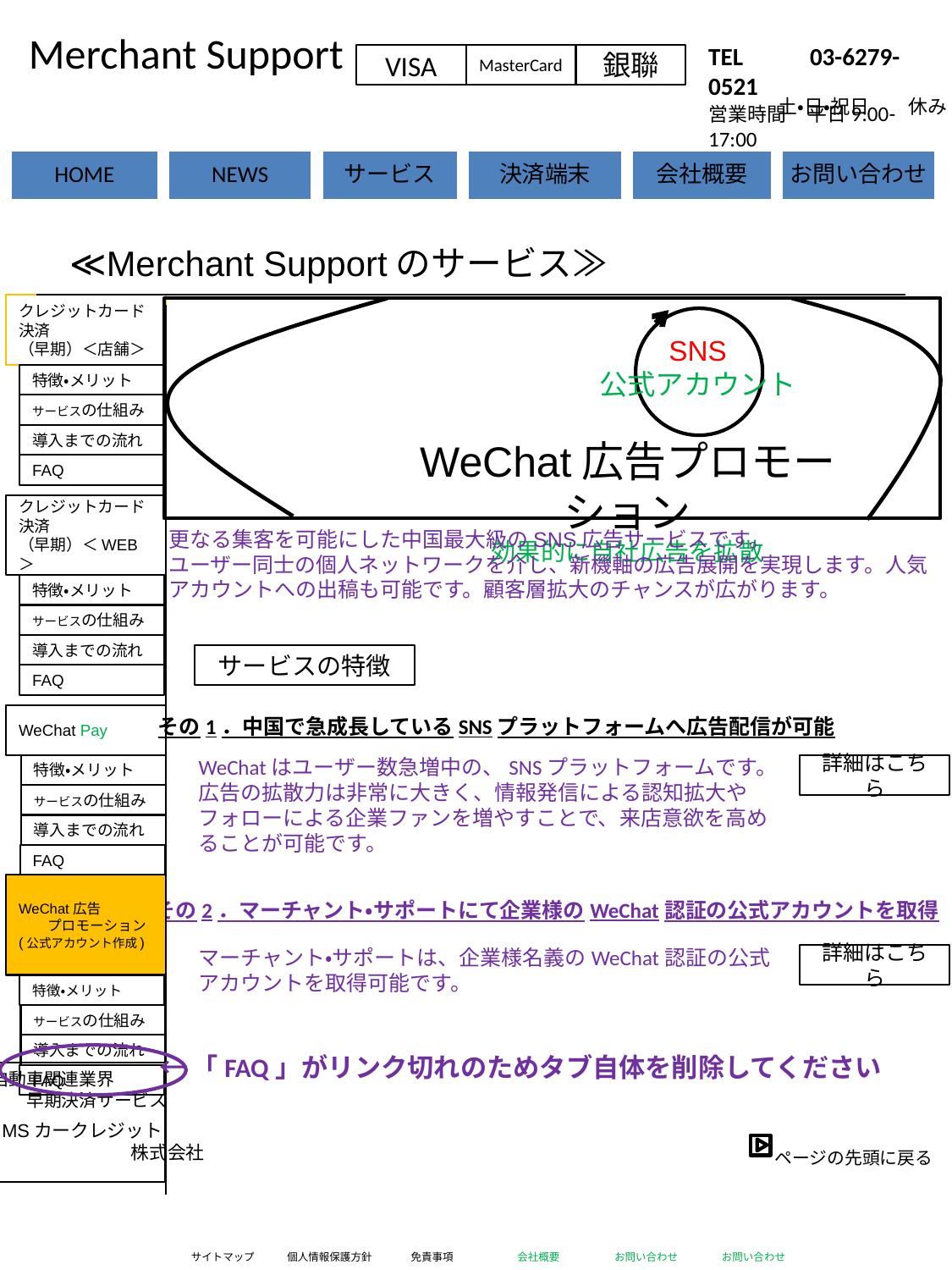

Merchant Support
サービス画面
TEL 　　03-6279-0521
営業時間　平日9:00-17:00

VISA
MasterCard
銀聯
土・日・祝日　　休み
HOME
NEWS
サービス
決済端末
会社概要
お問い合わせ
≪Merchant Supportのサービス≫
クレジットカード決済
（早期）＜店舗＞

SNS
公式アカウント
特徴・メリット
サービスの仕組み
導入までの流れ
WeChat広告プロモーション
効果的に自社広告を拡散
FAQ
クレジットカード決済
（早期）＜WEB＞
更なる集客を可能にした中国最大級のSNS広告サービスです。
ユーザー同士の個人ネットワークを介し、新機軸の広告展開を実現します。人気アカウントへの出稿も可能です。顧客層拡大のチャンスが広がります。

特徴・メリット
サービスの仕組み
導入までの流れ
サービスの特徴
その1．中国で急成長しているSNSプラットフォームへ広告配信が可能
詳細はこちら
その2．マーチャント・サポートにて企業様のWeChat認証の公式アカウントを取得
詳細はこちら
ページの先頭に戻る
FAQ
WeChat Pay
WeChatはユーザー数急増中の、SNSプラットフォームです。
広告の拡散力は非常に大きく、情報発信による認知拡大やフォローによる企業ファンを増やすことで、来店意欲を高めることが可能です。
特徴・メリット
サービスの仕組み
導入までの流れ

FAQ
WeChat広告
        プロモーション
(公式アカウント作成)
マーチャント・サポートは、企業様名義のWeChat認証の公式アカウントを取得可能です。
特徴・メリット
サービスの仕組み
導入までの流れ

←「FAQ」がリンク切れのためタブ自体を削除してください
自動車関連業界
　　早期決済サービス

MSカークレジット
　　　　　　　株式会社
FAQ

サイトマップ
個人情報保護方針
免責事項
会社概要
お問い合わせ
お問い合わせ